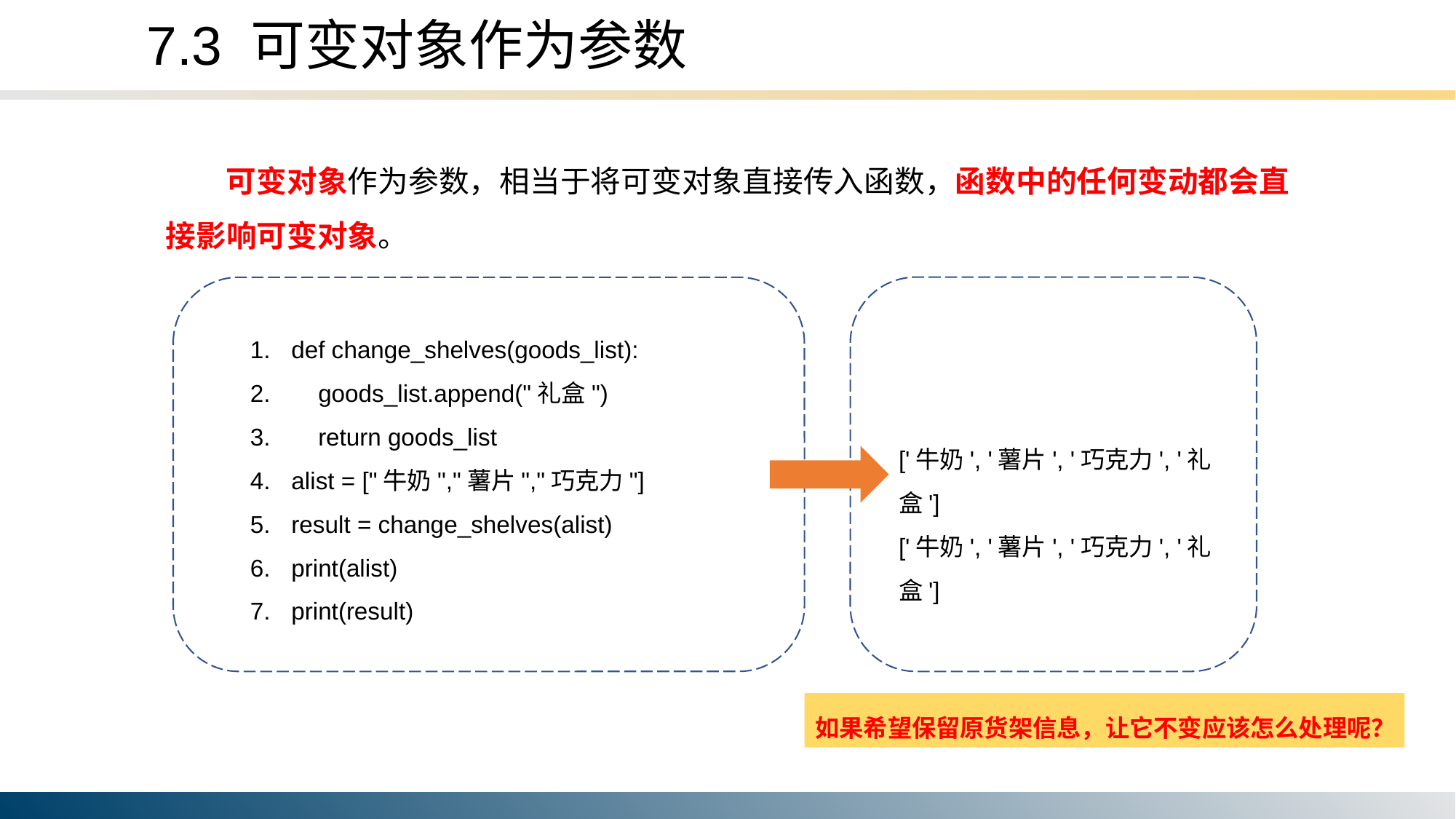

7.3 可变对象作为参数
可变对象作为参数，相当于将可变对象直接传入函数，函数中的任何变动都会直接影响可变对象。

def change_shelves(goods_list):
    goods_list.append("礼盒")
    return goods_list
alist = ["牛奶","薯片","巧克力"]
result = change_shelves(alist)
print(alist)
print(result)
['牛奶', '薯片', '巧克力', '礼盒']
['牛奶', '薯片', '巧克力', '礼盒']

如果希望保留原货架信息，让它不变应该怎么处理呢？